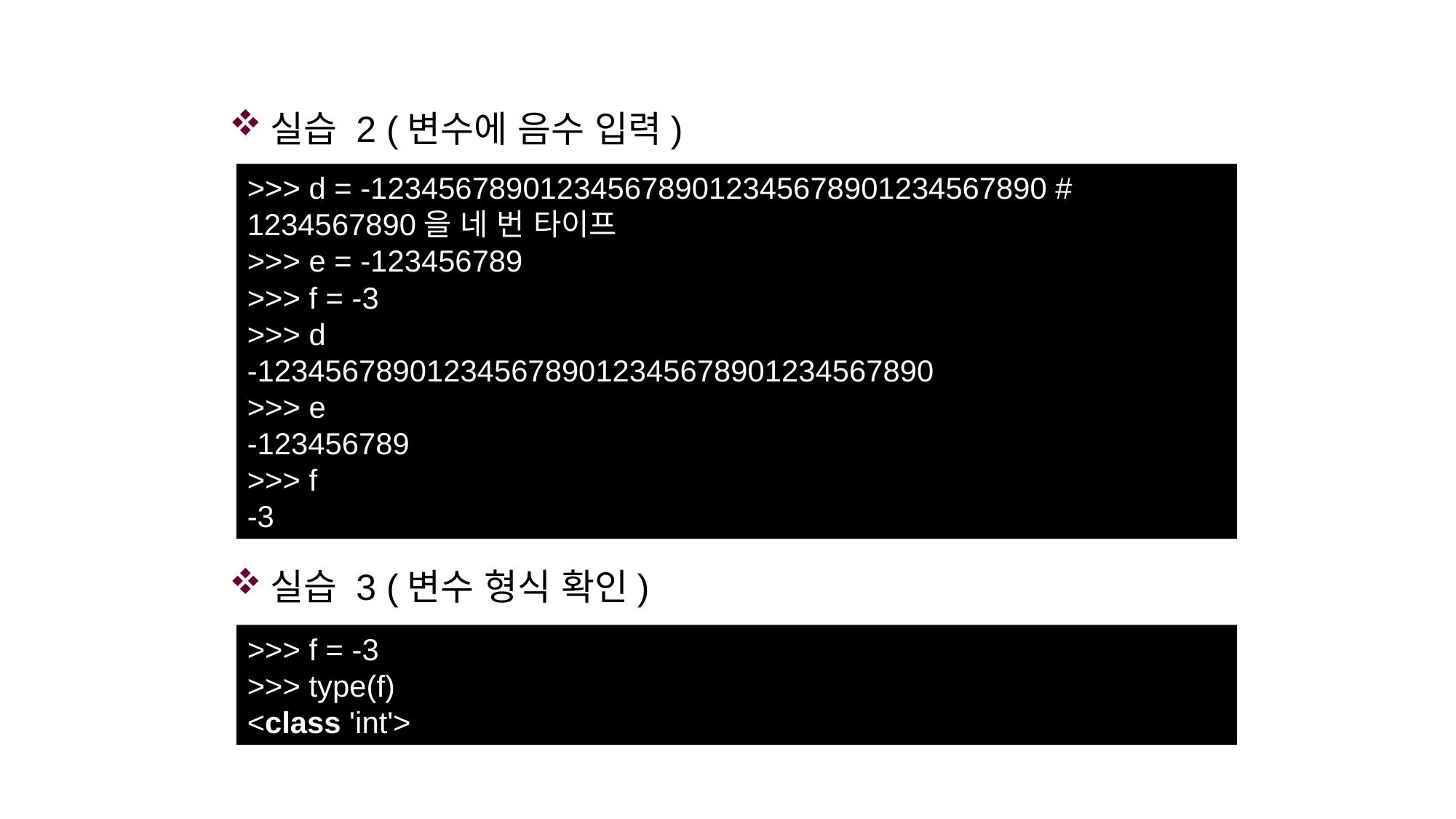

실습 2 (변수에 음수 입력)

실습 3 (변수 형식 확인)
>>> d = -1234567890123456789012345678901234567890 # 1234567890을 네 번 타이프
>>> e = -123456789
>>> f = -3
>>> d
-1234567890123456789012345678901234567890
>>> e
-123456789
>>> f
-3
>>> f = -3
>>> type(f)
<class 'int'>